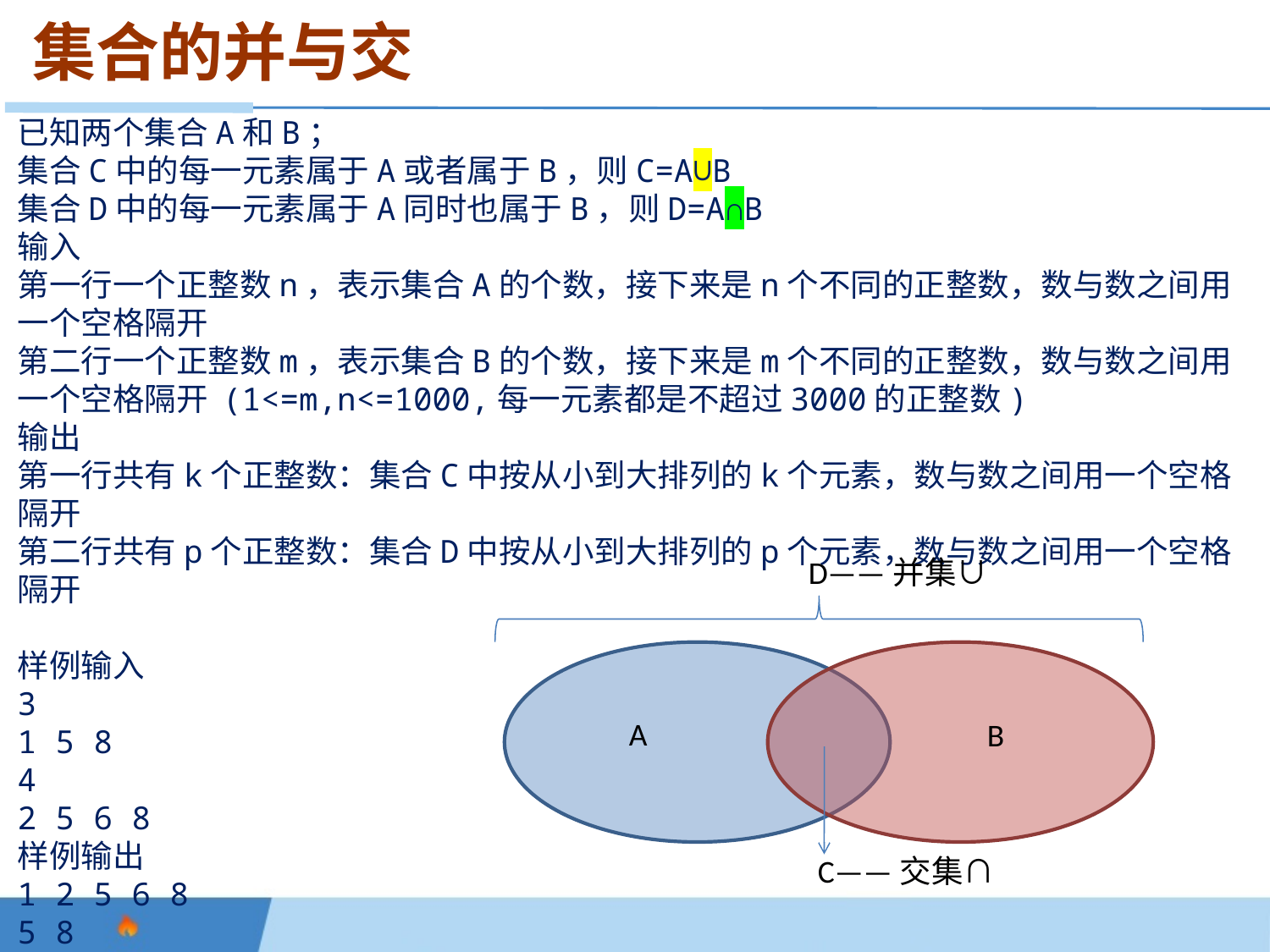

集合的并与交
已知两个集合A和B；
集合C中的每一元素属于A或者属于B，则C=A∪B
集合D中的每一元素属于A同时也属于B，则D=A∩B
输入
第一行一个正整数n，表示集合A的个数，接下来是n个不同的正整数，数与数之间用一个空格隔开
第二行一个正整数m，表示集合B的个数，接下来是m个不同的正整数，数与数之间用一个空格隔开 (1<=m,n<=1000,每一元素都是不超过3000的正整数)
输出
第一行共有k个正整数：集合C中按从小到大排列的k个元素，数与数之间用一个空格隔开
第二行共有p个正整数：集合D中按从小到大排列的p个元素，数与数之间用一个空格隔开

样例输入
3
1 5 8
4
2 5 6 8
样例输出
1 2 5 6 8
5 8

D——并集∪

A
B
C——交集∩